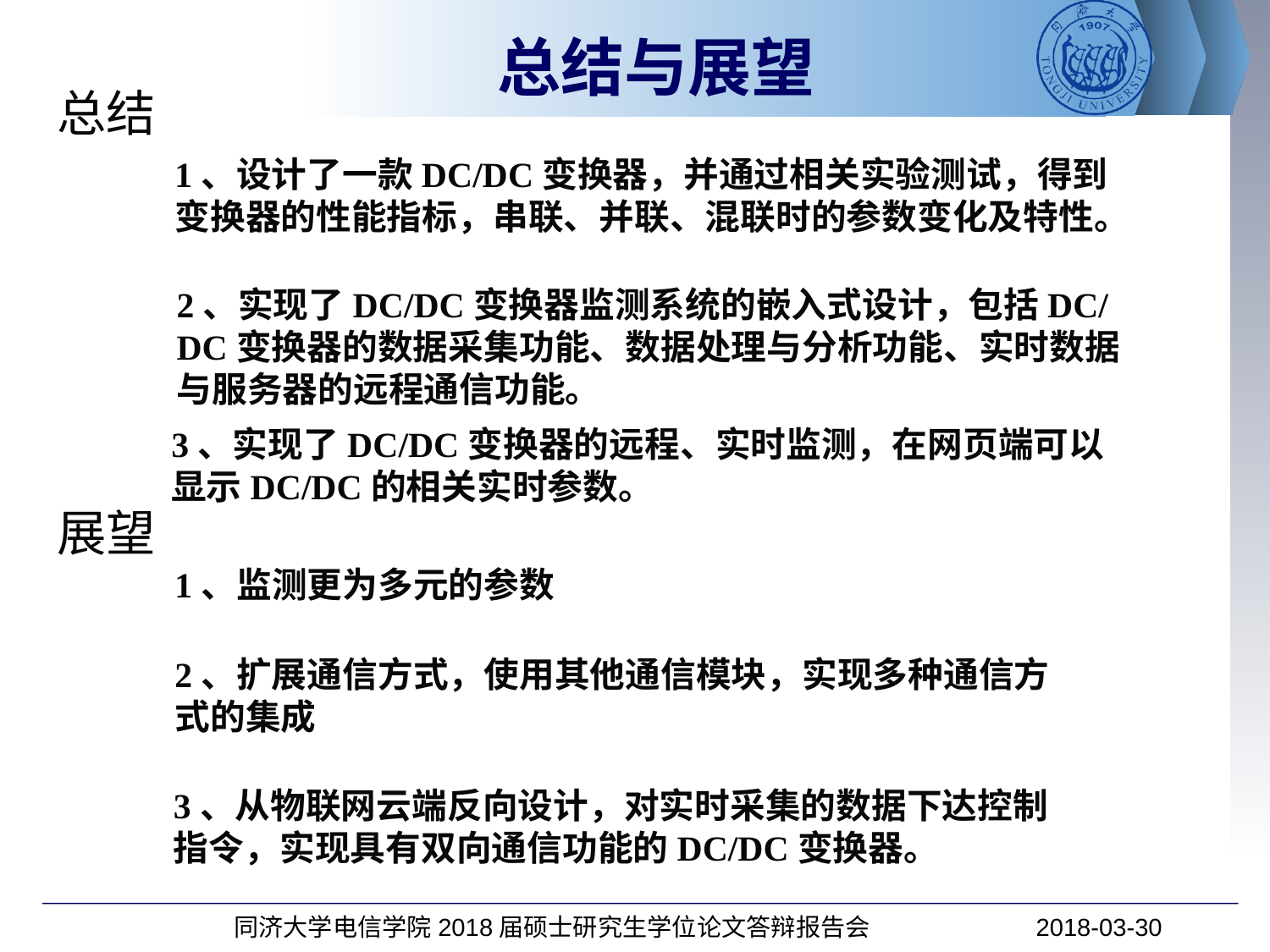

总结与展望
总结
1、设计了一款DC/DC变换器，并通过相关实验测试，得到变换器的性能指标，串联、并联、混联时的参数变化及特性。
2、实现了DC/DC变换器监测系统的嵌入式设计，包括DC/DC变换器的数据采集功能、数据处理与分析功能、实时数据与服务器的远程通信功能。
3、实现了DC/DC变换器的远程、实时监测，在网页端可以显示DC/DC的相关实时参数。
展望
1、监测更为多元的参数
2、扩展通信方式，使用其他通信模块，实现多种通信方式的集成
3、从物联网云端反向设计，对实时采集的数据下达控制指令，实现具有双向通信功能的DC/DC变换器。